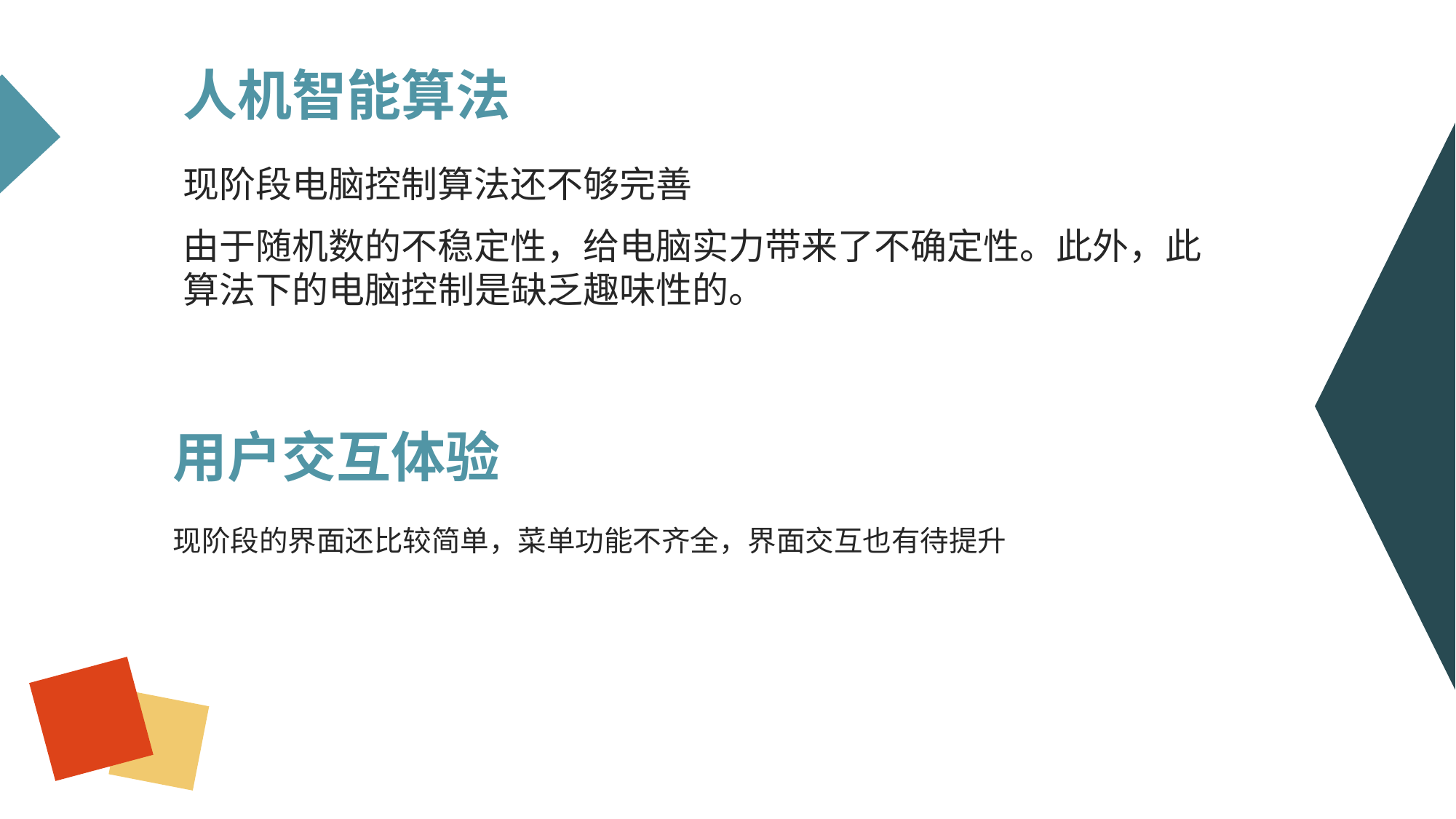

人机智能算法

现阶段电脑控制算法还不够完善
由于随机数的不稳定性，给电脑实力带来了不确定性。此外，此算法下的电脑控制是缺乏趣味性的。
用户交互体验
现阶段的界面还比较简单，菜单功能不齐全，界面交互也有待提升